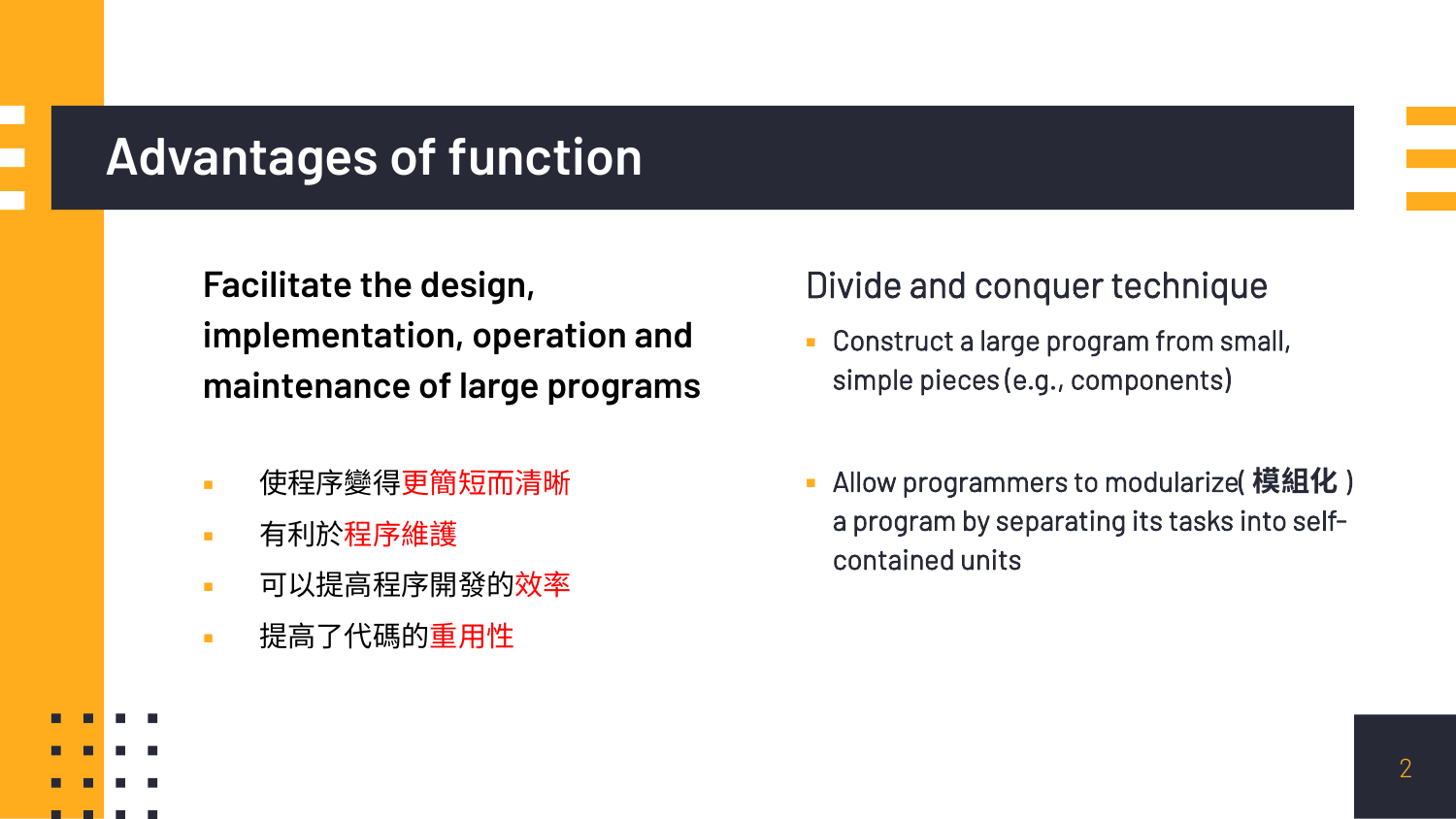

# Advantages of function
Facilitate the design, implementation, operation and maintenance of large programs

使程序變得更簡短而清晰
有利於程序維護
可以提高程序開發的效率
提高了代碼的重用性
Divide and conquer technique
Construct a large program from small, simple pieces (e.g., components)

Allow programmers to modularize(模組化) a program by separating its tasks into self-contained units
2